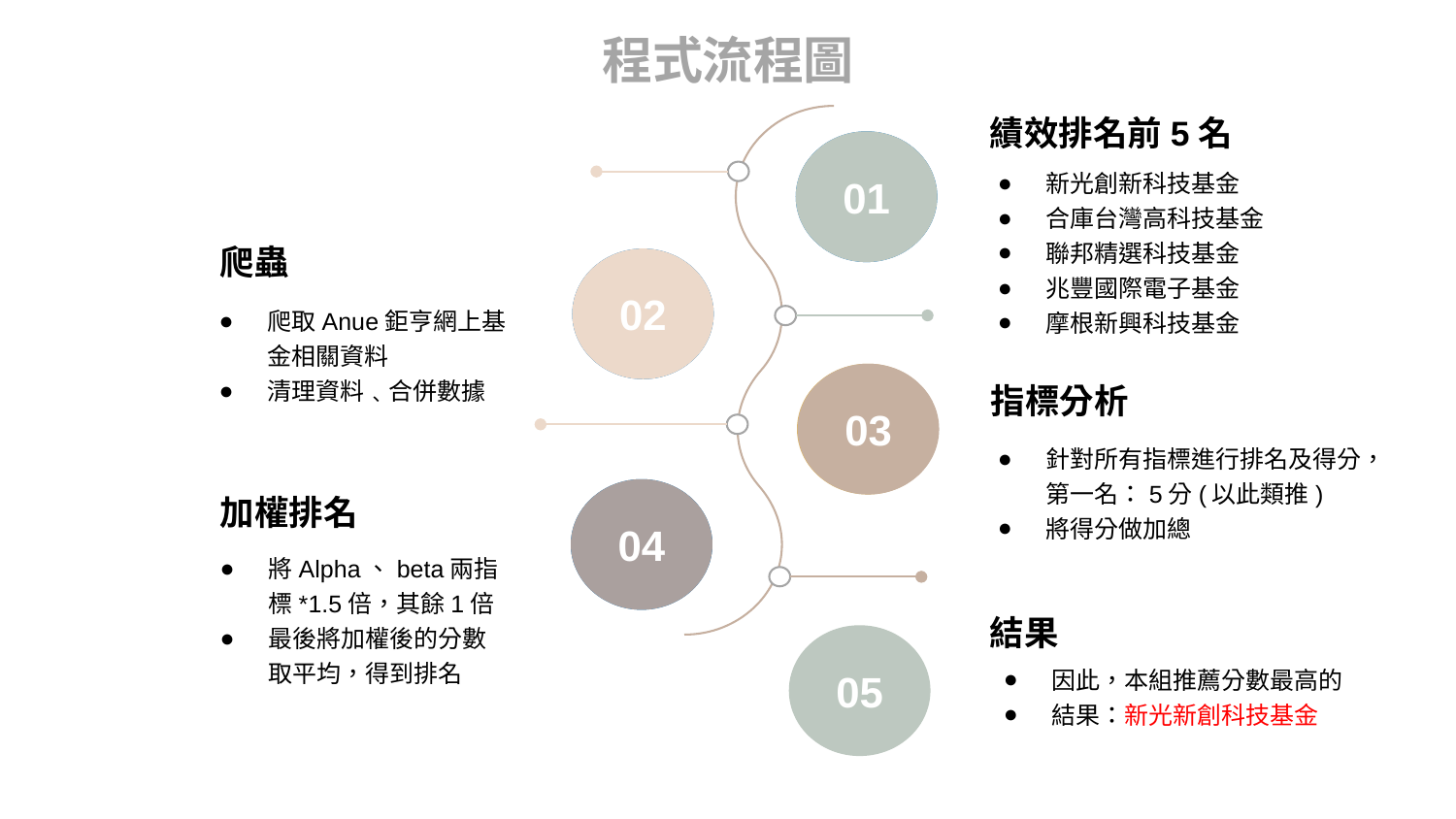

程式流程圖

01

02

03

04

績效排名前5名
新光創新科技基金
合庫台灣高科技基金
聯邦精選科技基金
兆豐國際電子基金
摩根新興科技基金
爬蟲
爬取Anue鉅亨網上基金相關資料
清理資料﹑合併數據
指標分析

針對所有指標進行排名及得分，第一名：5分(以此類推)
將得分做加總
加權排名
將Alpha、beta兩指標*1.5倍，其餘1倍
最後將加權後的分數取平均，得到排名
結果
05
因此，本組推薦分數最高的
結果：新光新創科技基金